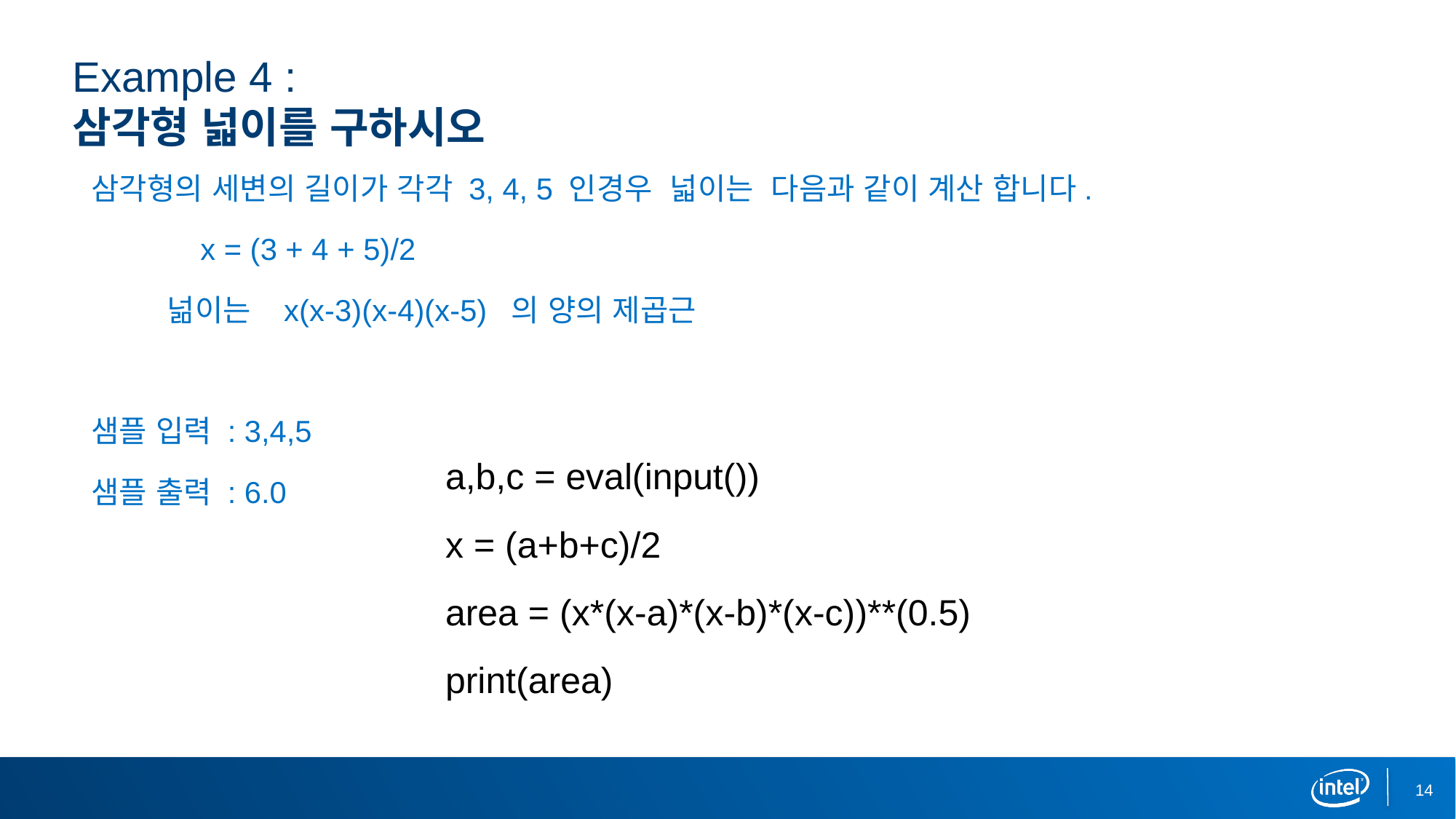

# Example 4 : 삼각형 넓이를 구하시오
삼각형의 세변의 길이가 각각 3, 4, 5 인경우  넓이는  다음과 같이 계산 합니다.
	x = (3 + 4 + 5)/2
        넒이는   x(x-3)(x-4)(x-5)  의 양의 제곱근

샘플 입력 : 3,4,5
샘플 출력 : 6.0

a,b,c = eval(input())
x = (a+b+c)/2
area = (x*(x-a)*(x-b)*(x-c))**(0.5)
print(area)
14